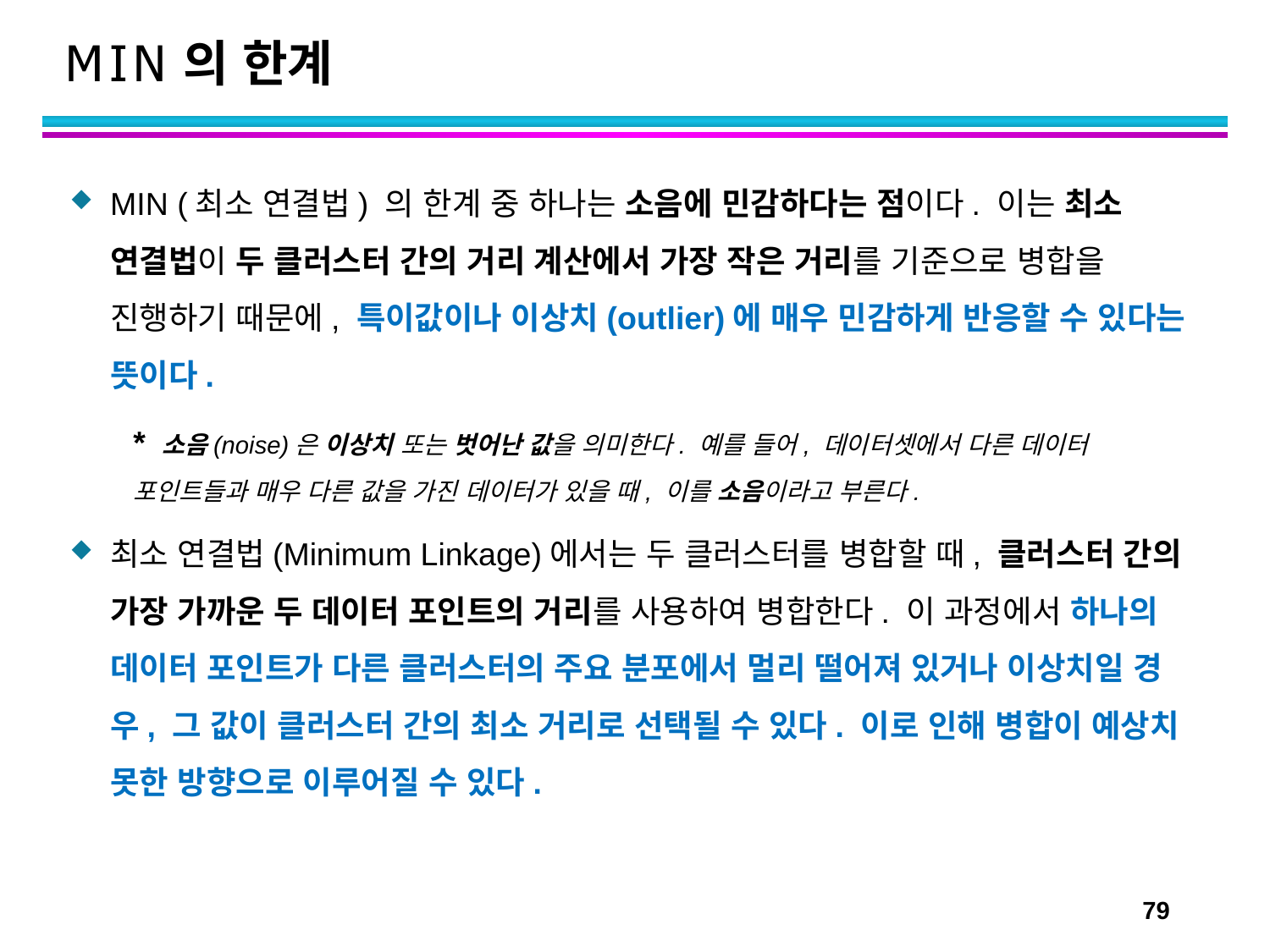

# MIN의 한계
MIN (최소 연결법) 의 한계 중 하나는 소음에 민감하다는 점이다. 이는 최소 연결법이 두 클러스터 간의 거리 계산에서 가장 작은 거리를 기준으로 병합을 진행하기 때문에, 특이값이나 이상치(outlier)에 매우 민감하게 반응할 수 있다는 뜻이다.
* 소음(noise)은 이상치 또는 벗어난 값을 의미한다. 예를 들어, 데이터셋에서 다른 데이터 포인트들과 매우 다른 값을 가진 데이터가 있을 때, 이를 소음이라고 부른다.
최소 연결법(Minimum Linkage)에서는 두 클러스터를 병합할 때, 클러스터 간의 가장 가까운 두 데이터 포인트의 거리를 사용하여 병합한다. 이 과정에서 하나의 데이터 포인트가 다른 클러스터의 주요 분포에서 멀리 떨어져 있거나 이상치일 경우, 그 값이 클러스터 간의 최소 거리로 선택될 수 있다. 이로 인해 병합이 예상치 못한 방향으로 이루어질 수 있다.